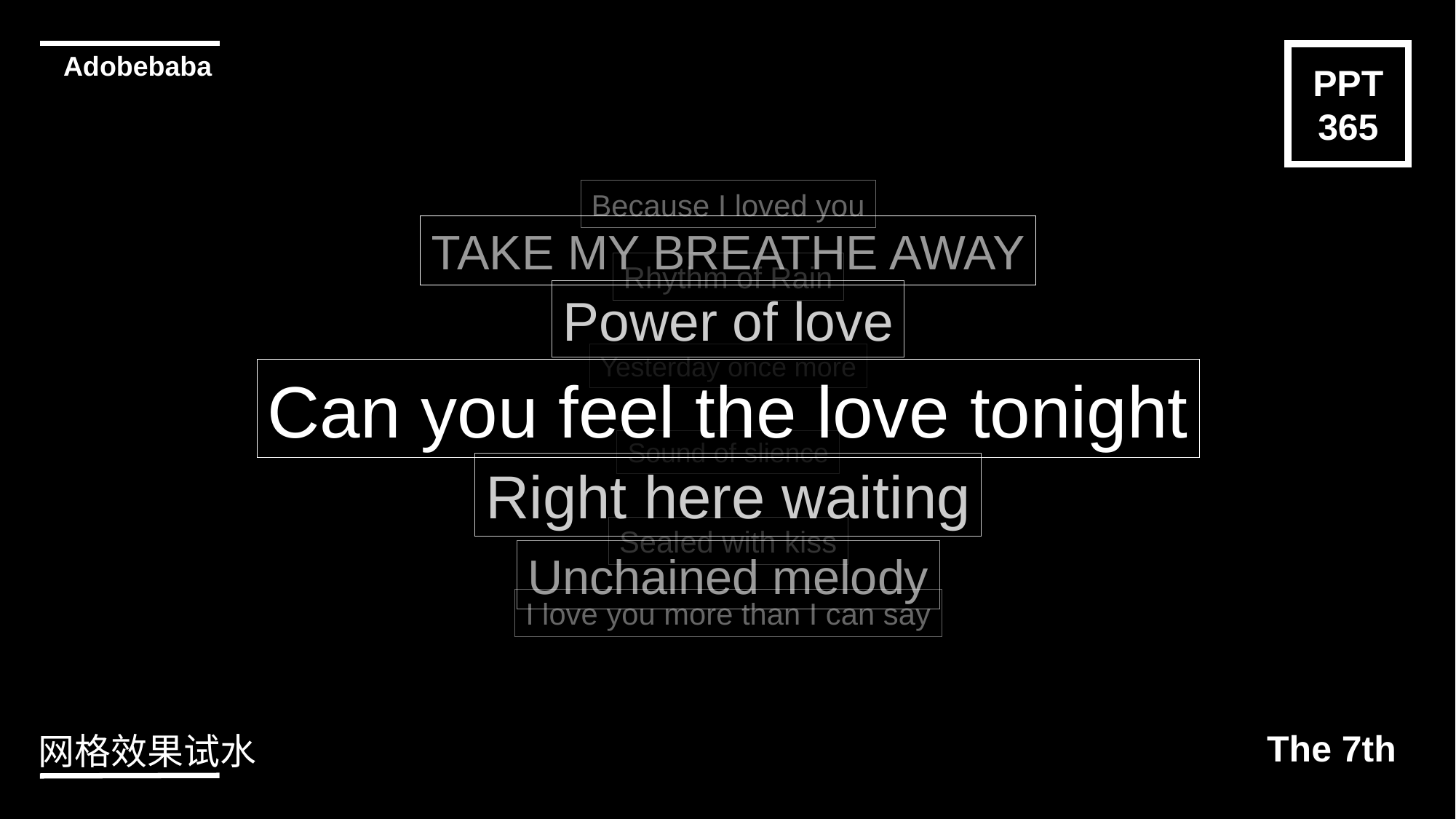

Adobebaba
PPT
365
The 7th
网格效果试水
Because I loved you
TAKE MY BREATHE AWAY
Rhythm of Rain
Power of love
Yesterday once more
Can you feel the love tonight
Everything I do, I do it for you
Sound of slience
Right here waiting
Sealed with kiss
Unchained melody
I love you more than I can say